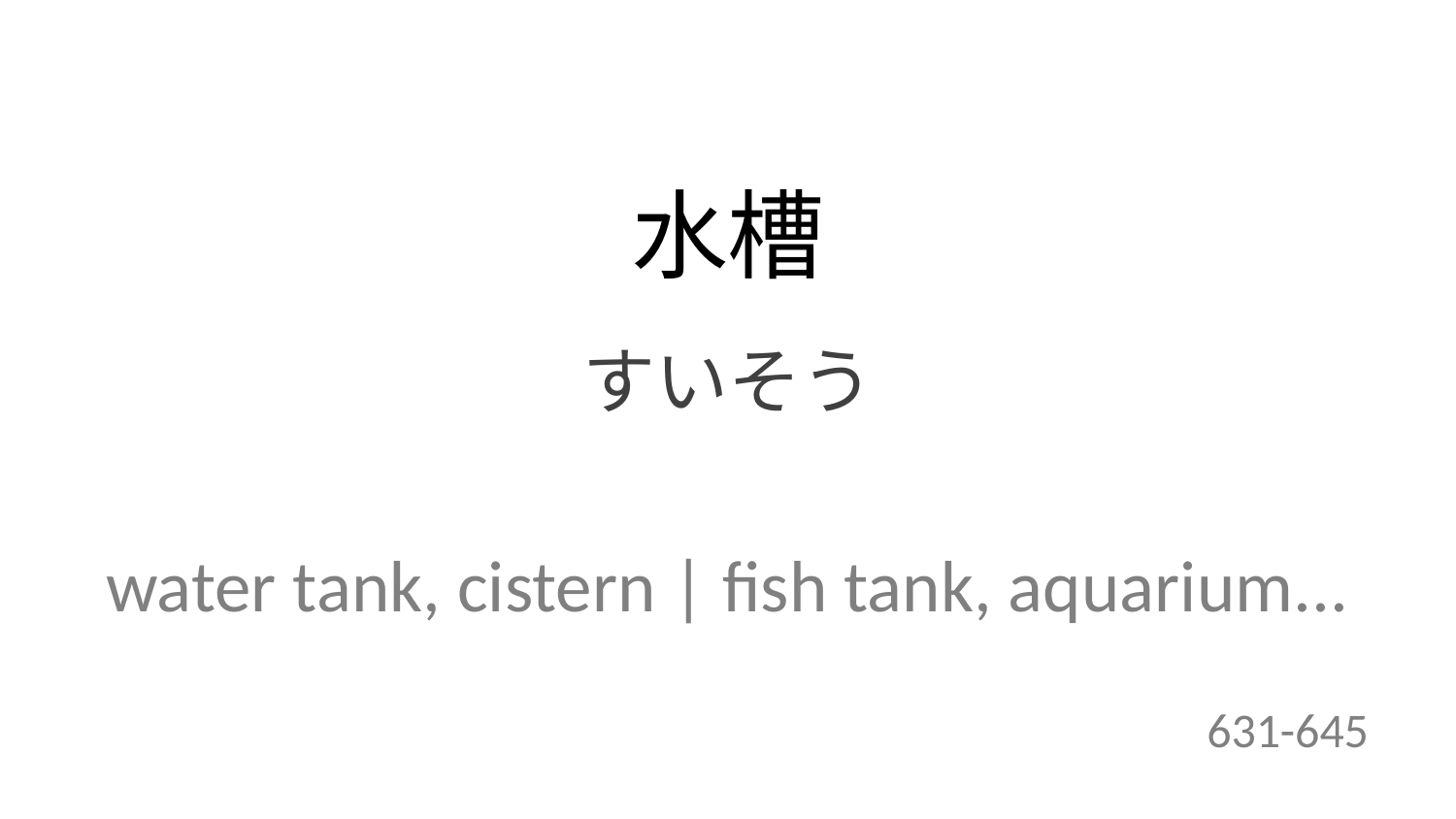

水槽

すいそう
water tank, cistern | fish tank, aquarium...
631-645